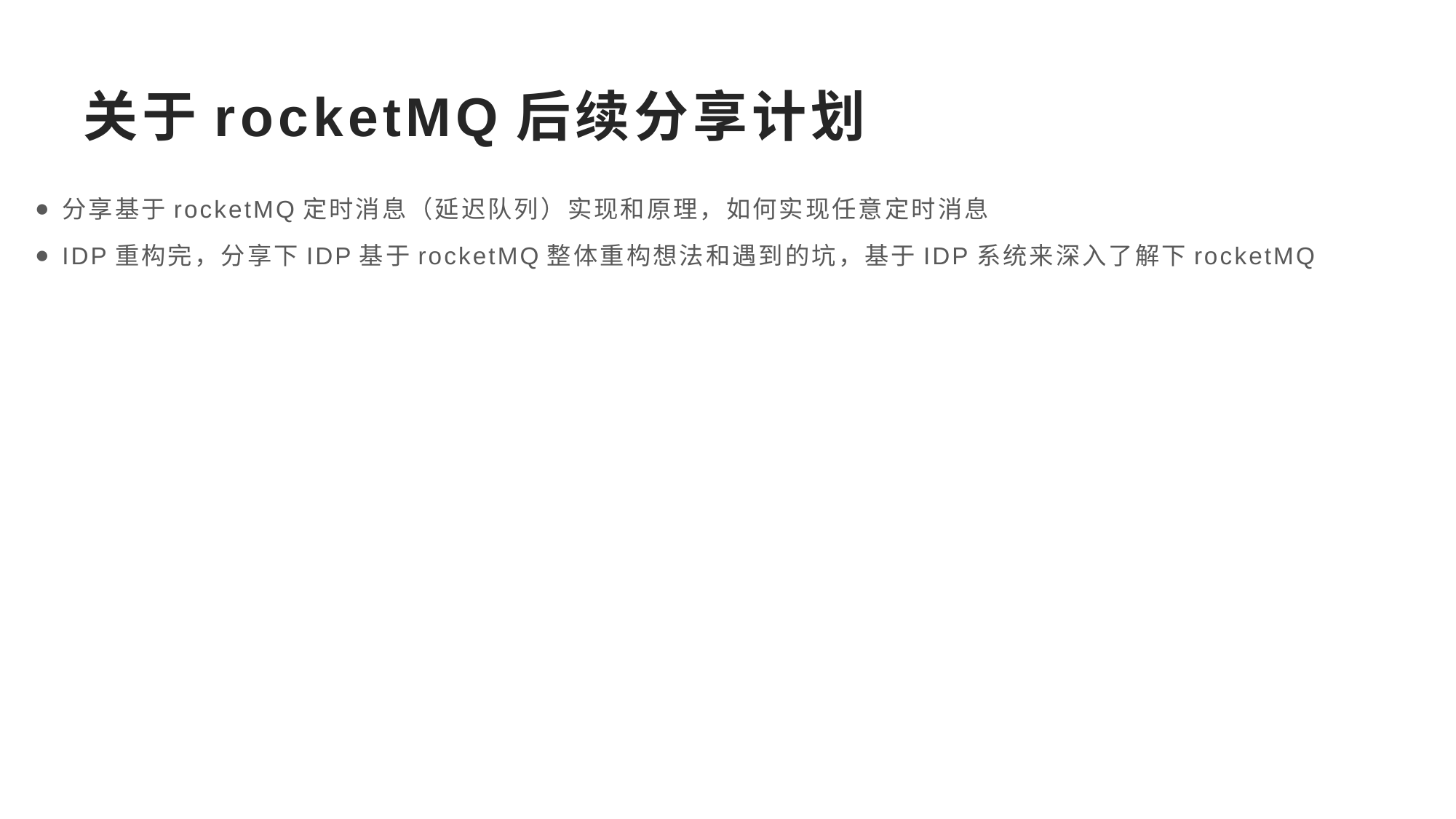

# 关于rocketMQ后续分享计划
分享基于rocketMQ定时消息（延迟队列）实现和原理，如何实现任意定时消息
IDP重构完，分享下IDP基于rocketMQ整体重构想法和遇到的坑，基于IDP系统来深入了解下rocketMQ